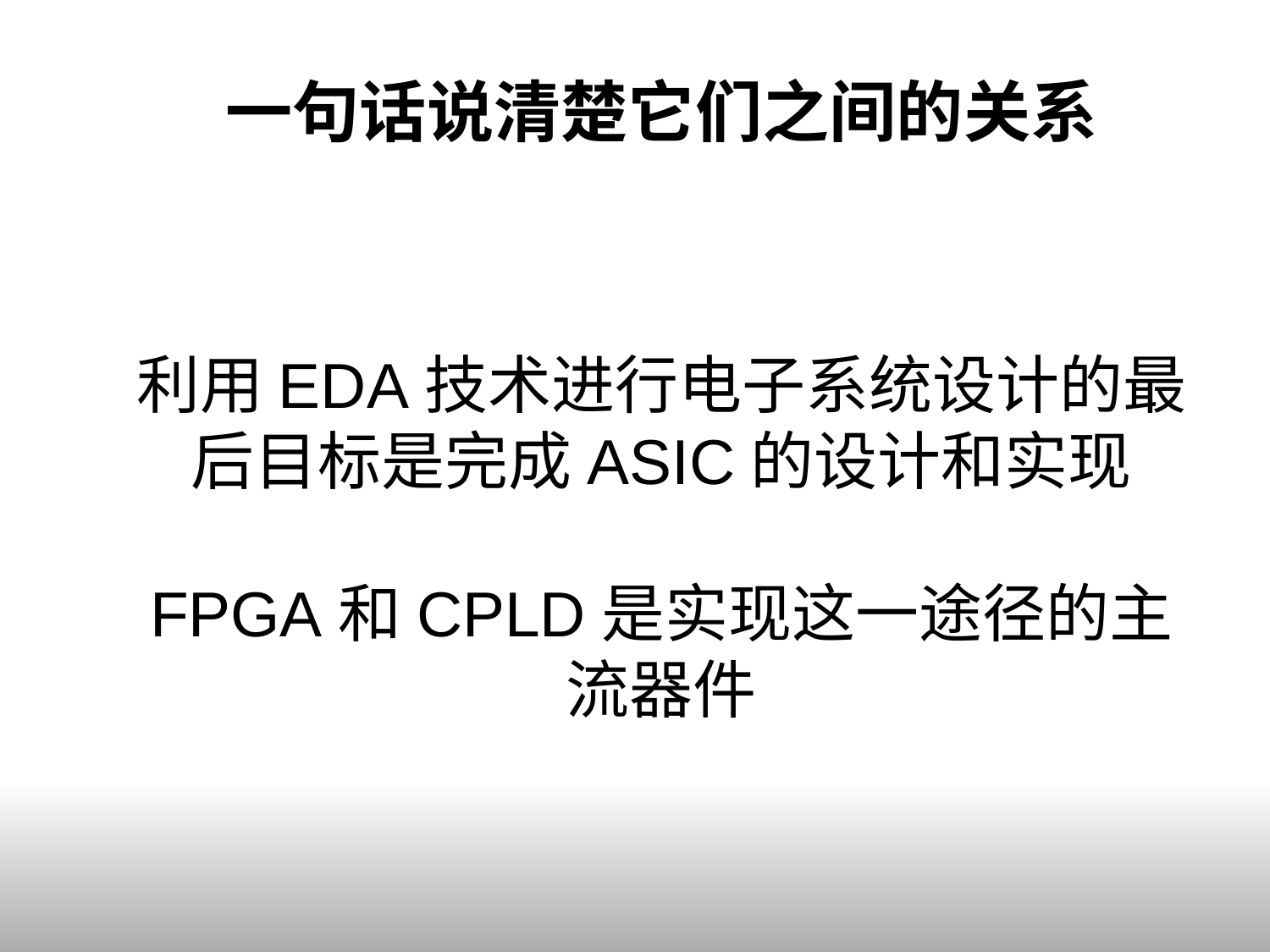

一句话说清楚它们之间的关系
利用EDA技术进行电子系统设计的最后目标是完成ASIC的设计和实现

FPGA和CPLD是实现这一途径的主流器件